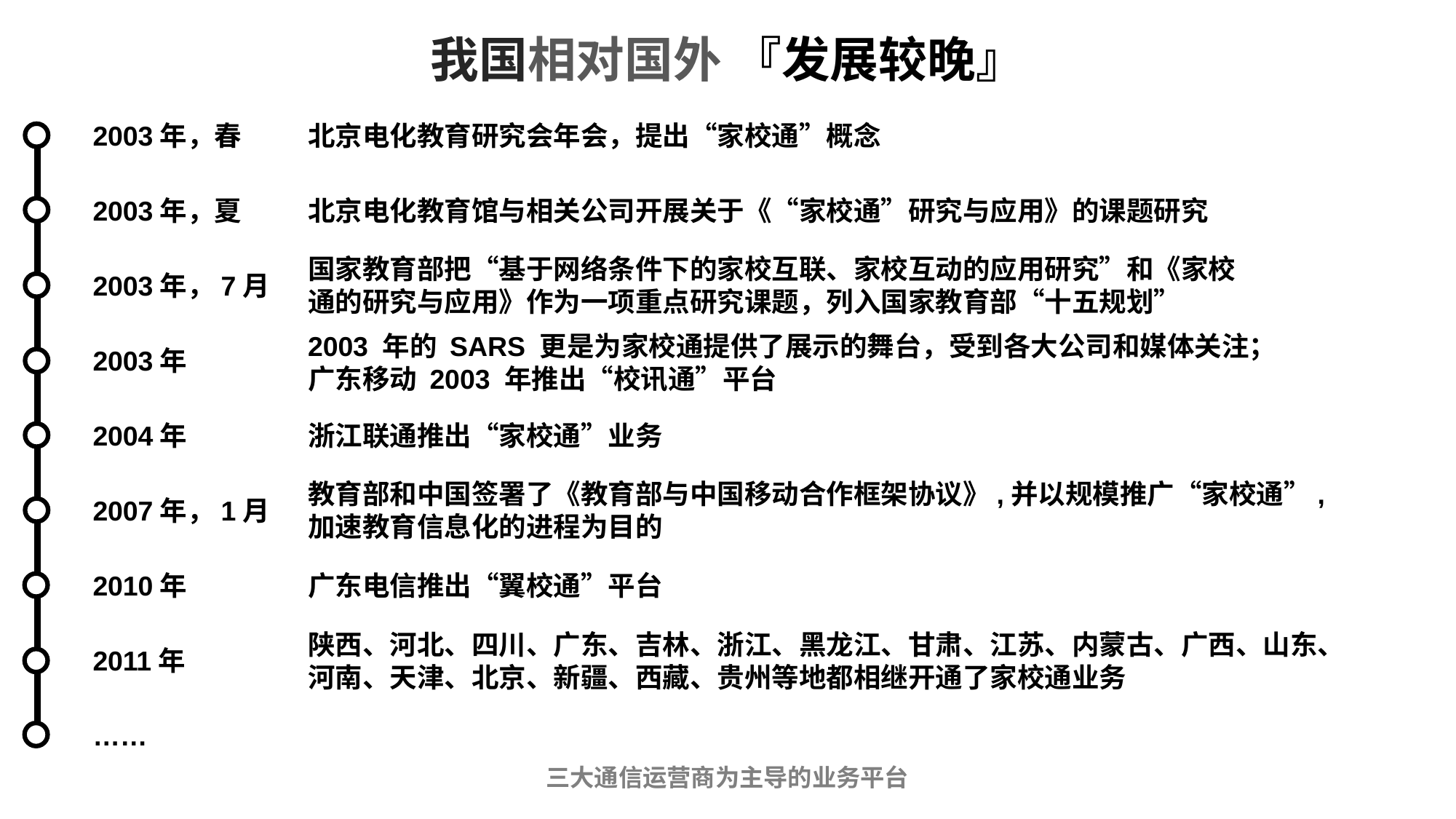

我国相对国外 『发展较晚』
2003年，春
北京电化教育研究会年会，提出“家校通”概念

2003年，夏
北京电化教育馆与相关公司开展关于《“家校通”研究与应用》的课题研究
国家教育部把“基于网络条件下的家校互联、家校互动的应用研究”和《家校通的研究与应用》作为一项重点研究课题，列入国家教育部“十五规划”
2003年，7月
2003 年的 SARS 更是为家校通提供了展示的舞台，受到各大公司和媒体关注；
广东移动 2003 年推出“校讯通”平台
2003年
2004年
浙江联通推出“家校通”业务
教育部和中国签署了《教育部与中国移动合作框架协议》,并以规模推广“家校通”,加速教育信息化的进程为目的
2007年，1月
2010年
广东电信推出“翼校通”平台
陕西、河北、四川、广东、吉林、浙江、黑龙江、甘肃、江苏、内蒙古、广西、山东、河南、天津、北京、新疆、西藏、贵州等地都相继开通了家校通业务
2011年
……
三大通信运营商为主导的业务平台